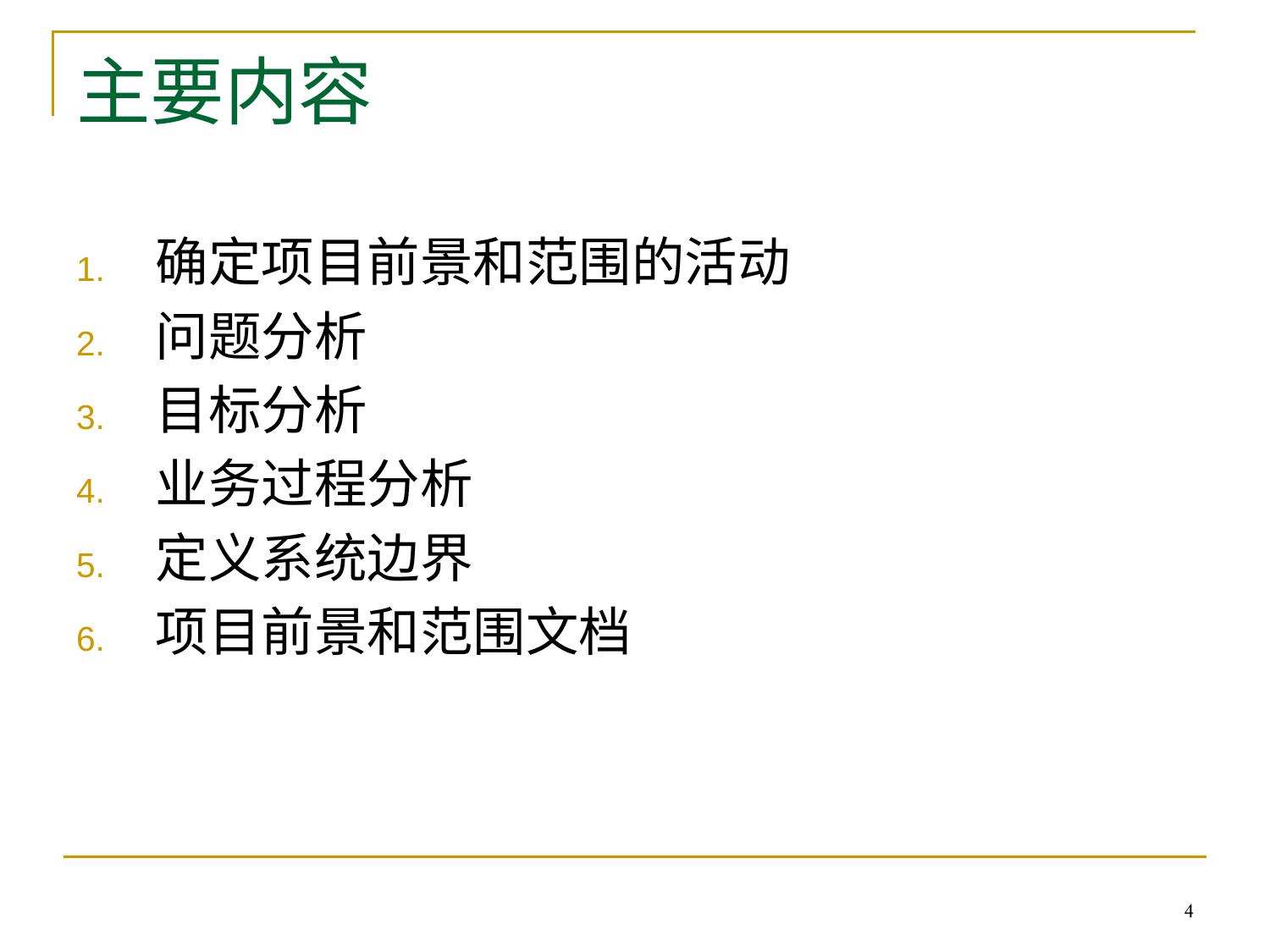

# 主要内容
确定项目前景和范围的活动
问题分析
目标分析
业务过程分析
定义系统边界
项目前景和范围文档
4